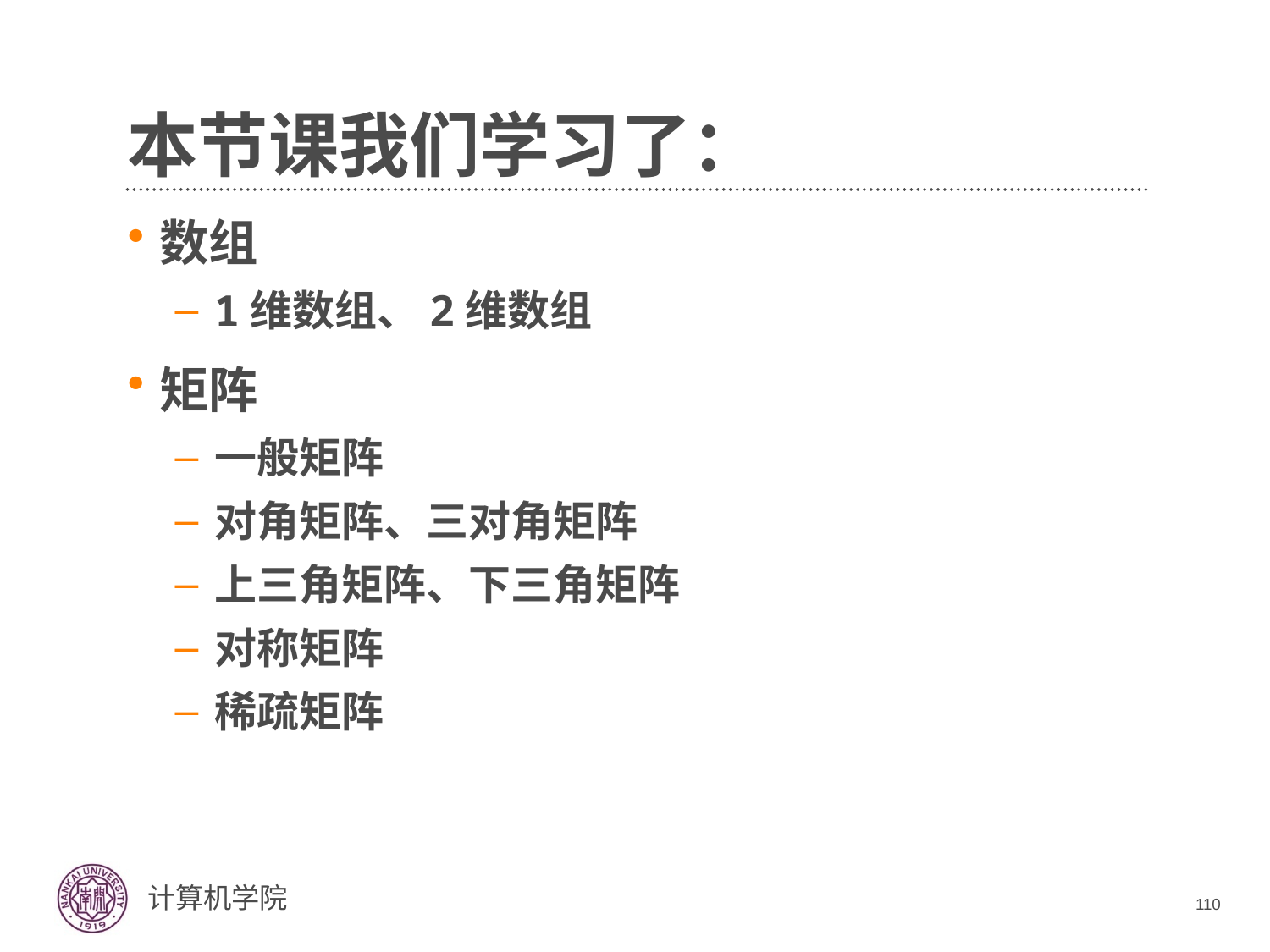

# 本节课我们学习了：
数组
1维数组、2维数组
矩阵
一般矩阵
对角矩阵、三对角矩阵
上三角矩阵、下三角矩阵
对称矩阵
稀疏矩阵
110